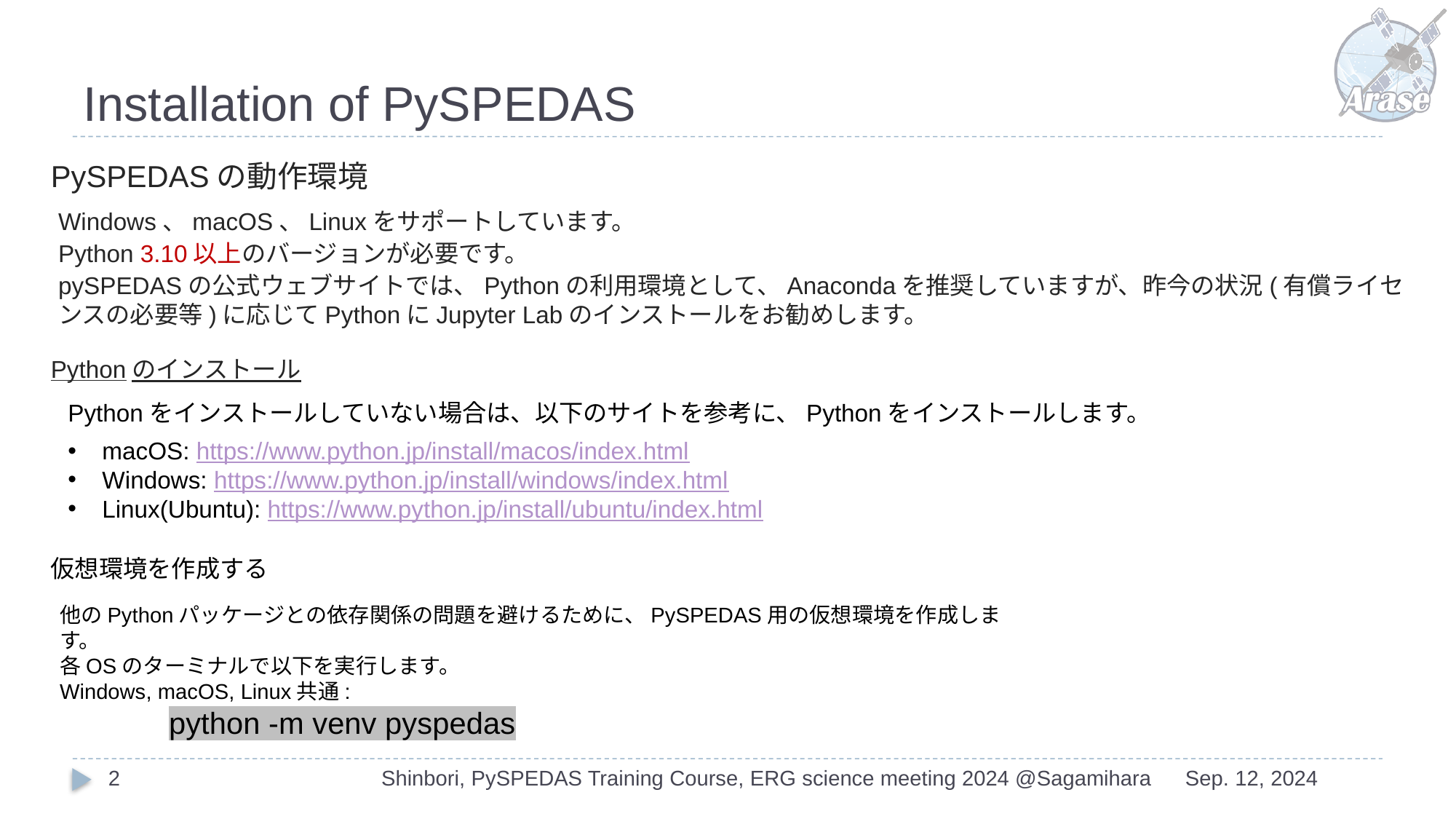

# Installation of PySPEDAS
PySPEDASの動作環境
Windows、macOS、Linuxをサポートしています。
Python 3.10以上のバージョンが必要です。
pySPEDASの公式ウェブサイトでは、Pythonの利用環境として、Anacondaを推奨していますが、昨今の状況(有償ライセンスの必要等)に応じてPythonにJupyter Labのインストールをお勧めします。
Pythonのインストール
Pythonをインストールしていない場合は、以下のサイトを参考に、Pythonをインストールします。
macOS: https://www.python.jp/install/macos/index.html
Windows: https://www.python.jp/install/windows/index.html
Linux(Ubuntu): https://www.python.jp/install/ubuntu/index.html
仮想環境を作成する
他のPythonパッケージとの依存関係の問題を避けるために、PySPEDAS用の仮想環境を作成します。
各OSのターミナルで以下を実行します。
Windows, macOS, Linux共通:
	python -m venv pyspedas
2
Shinbori, PySPEDAS Training Course, ERG science meeting 2024 @Sagamihara
Sep. 12, 2024